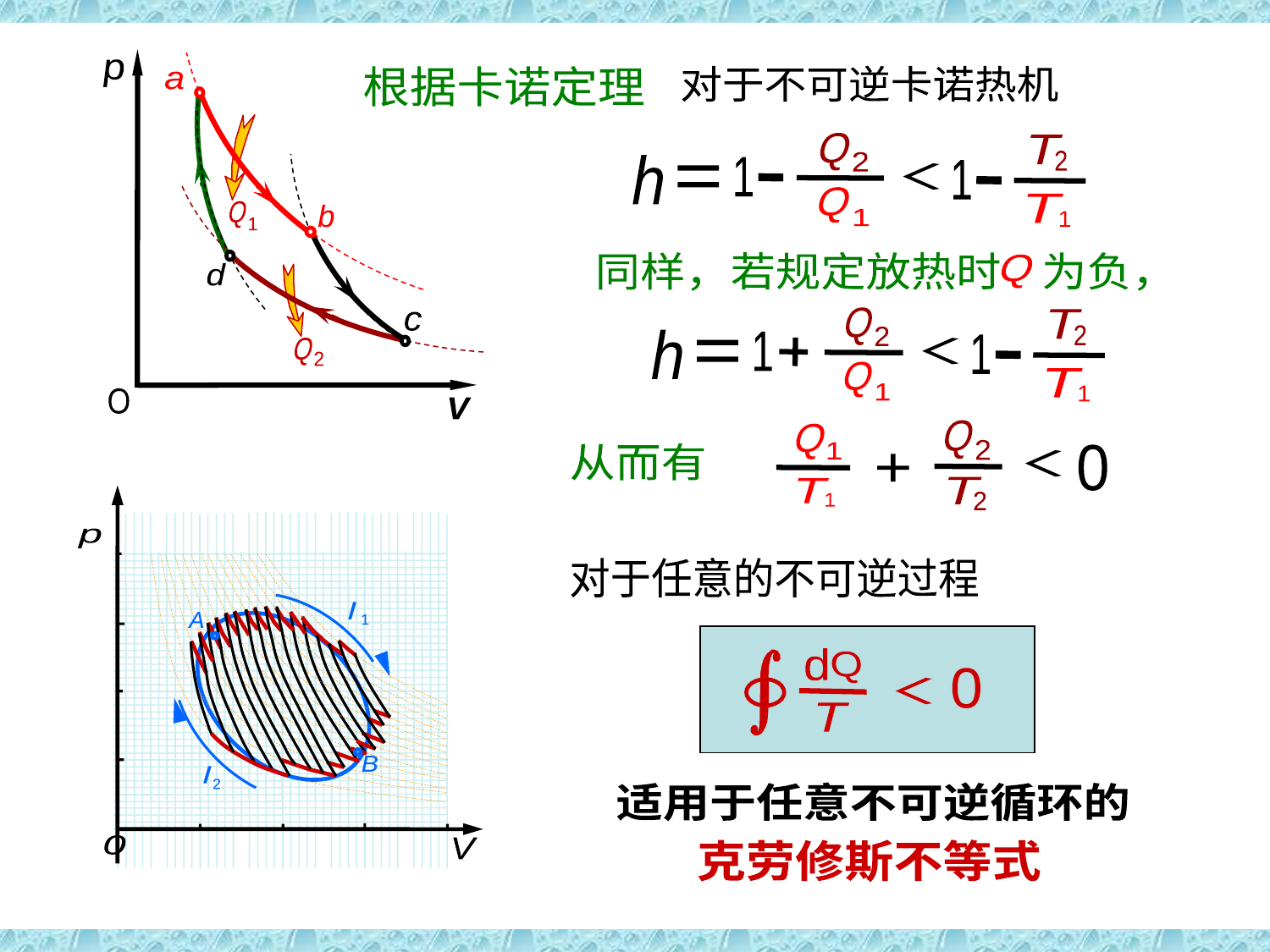

热温比

a

b

p

c

d

Q
1

Q
2
O
V
对于不可逆卡诺热机
根据卡诺定理
Q
2

Q
1
T
2
η
1

1

〈

T
1
同样，若规定放热时    为负，
Q
Q
2

Q
1
T
2
η
1
1

〈

T
1
Q
2
Q
1
从而有
0
〈
+

T
2
T
1
p

l

A

1

B

l
2

0
V
对于任意的不可逆过程

d

Q
0
〈

T
适用于任意不可逆循环的
克劳修斯不等式